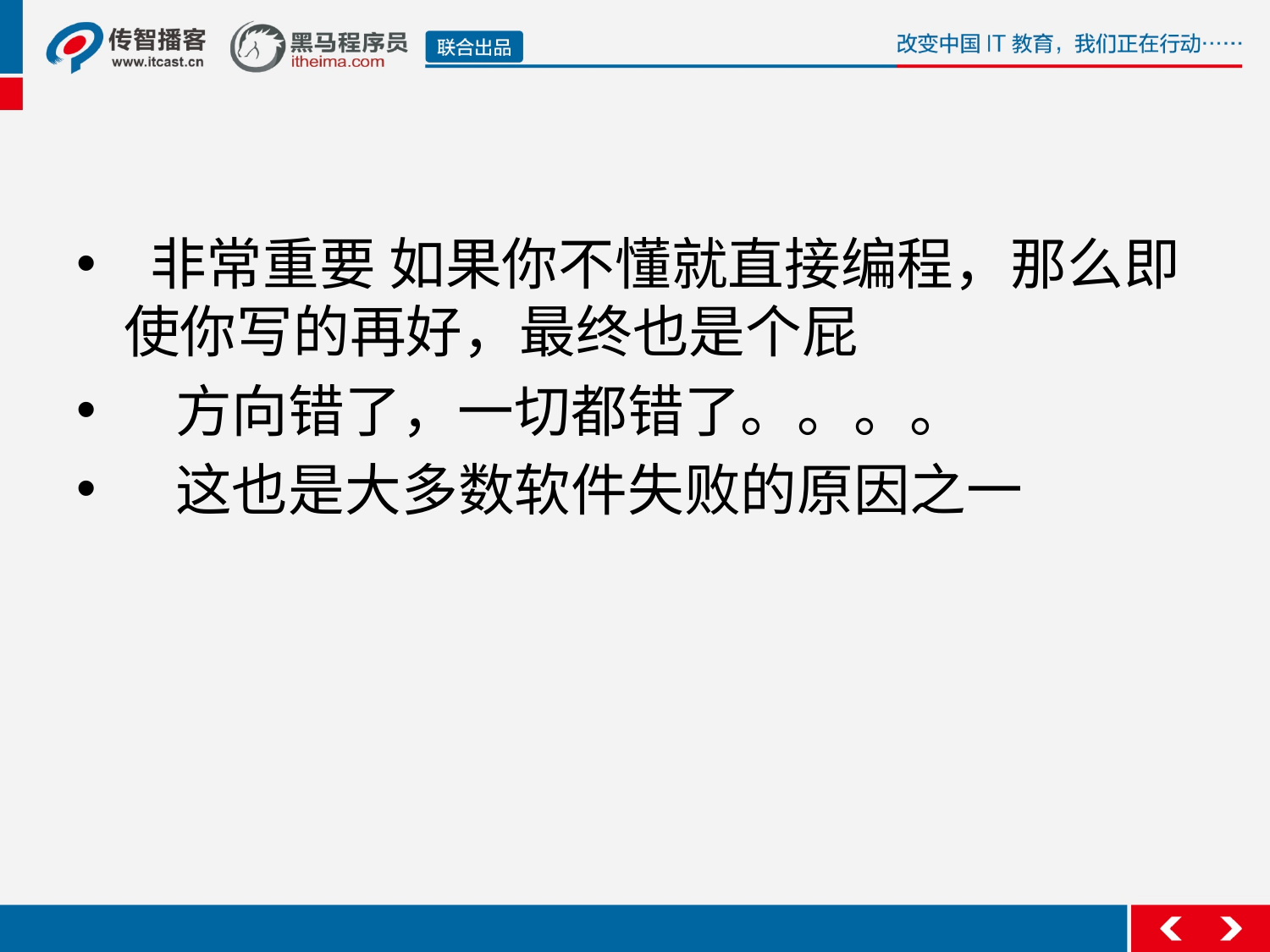

#
 非常重要 如果你不懂就直接编程，那么即使你写的再好，最终也是个屁
   方向错了，一切都错了。。。。
   这也是大多数软件失败的原因之一